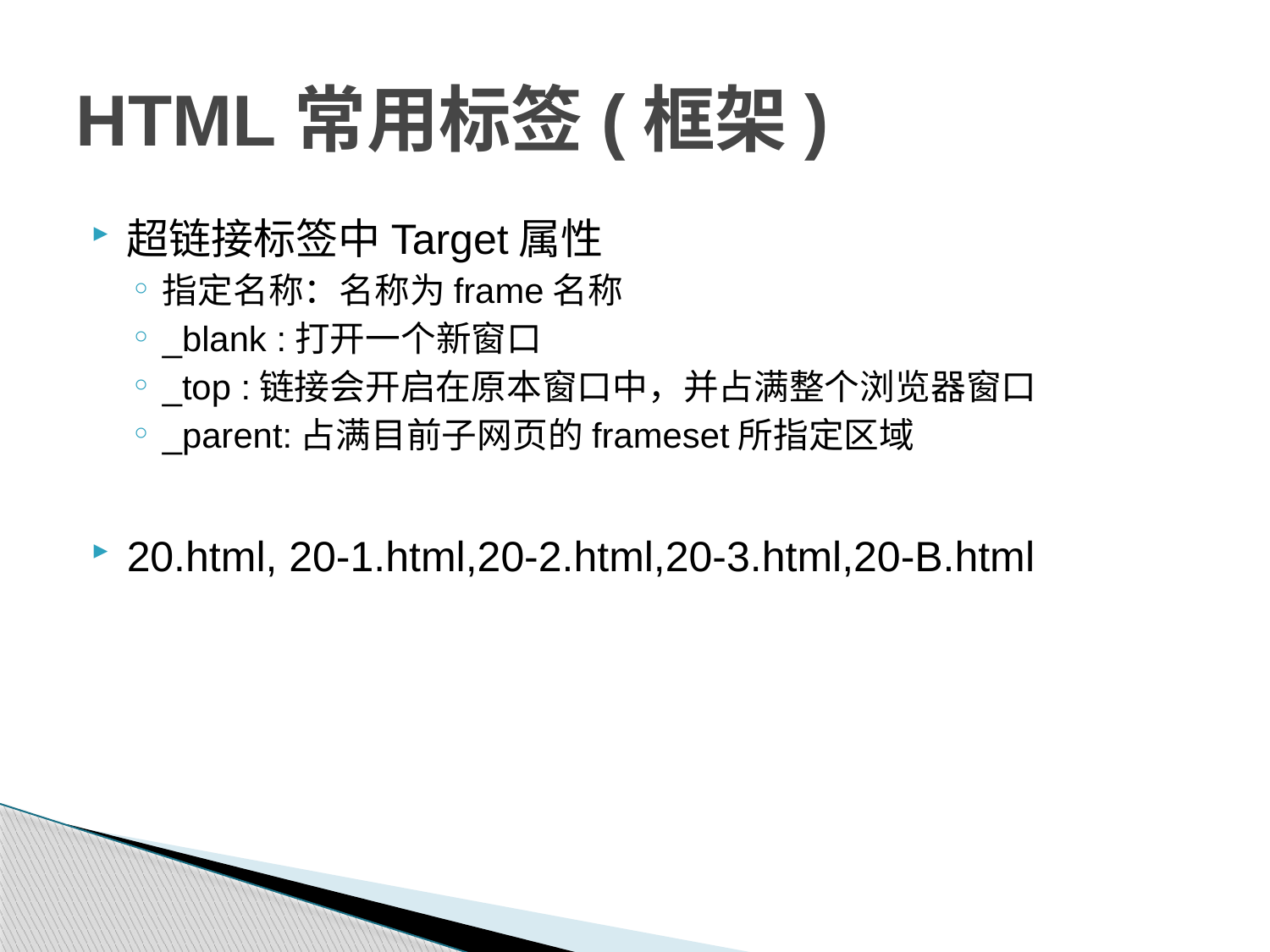

# HTML常用标签(框架)
超链接标签中Target属性
指定名称：名称为frame名称
_blank :打开一个新窗口
_top :链接会开启在原本窗口中，并占满整个浏览器窗口
_parent:占满目前子网页的frameset所指定区域

20.html, 20-1.html,20-2.html,20-3.html,20-B.html